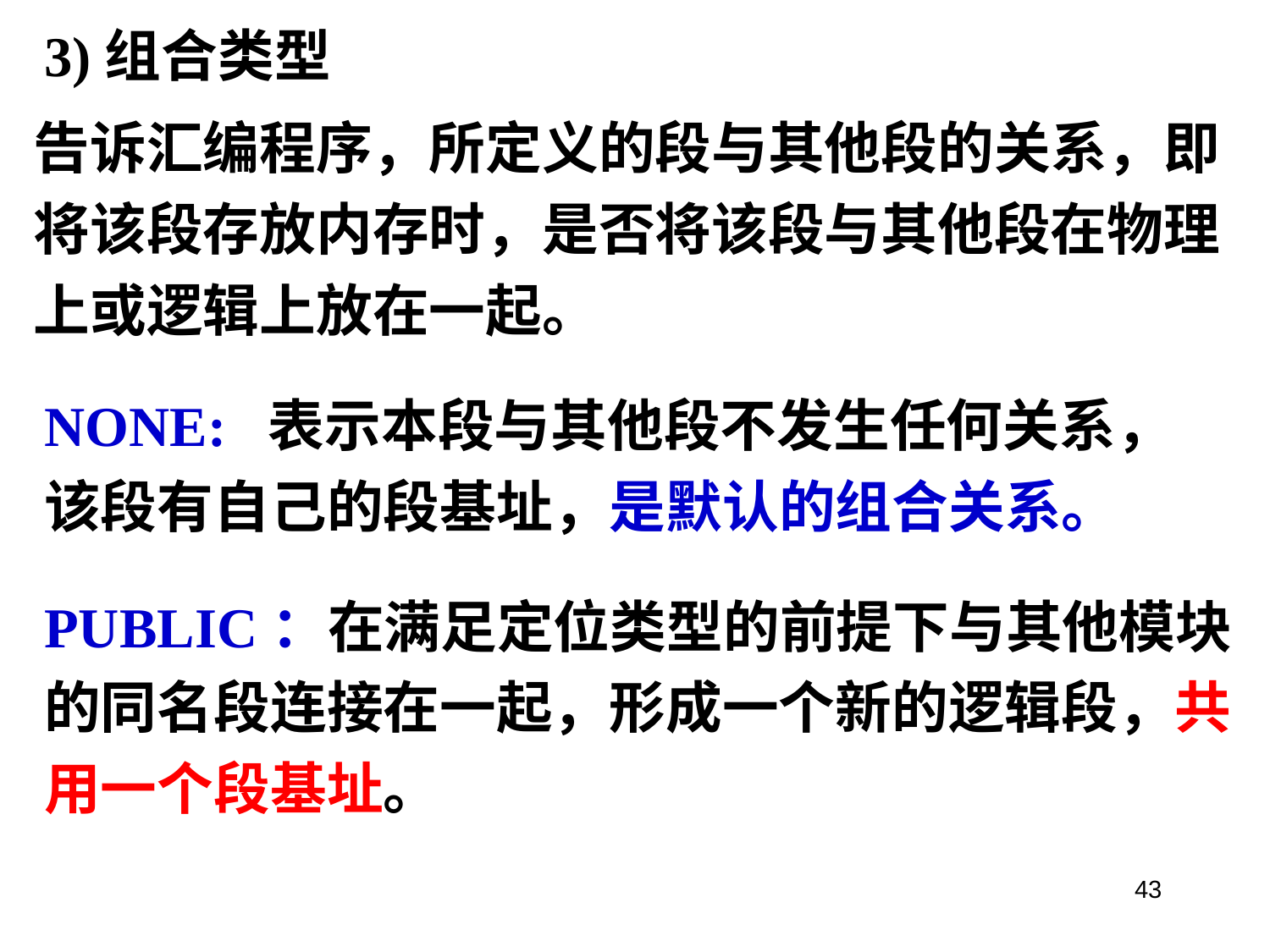

3)组合类型
告诉汇编程序，所定义的段与其他段的关系，即将该段存放内存时，是否将该段与其他段在物理上或逻辑上放在一起。
NONE:  表示本段与其他段不发生任何关系，该段有自己的段基址，是默认的组合关系。
PUBLIC：在满足定位类型的前提下与其他模块的同名段连接在一起，形成一个新的逻辑段，共用一个段基址。
43